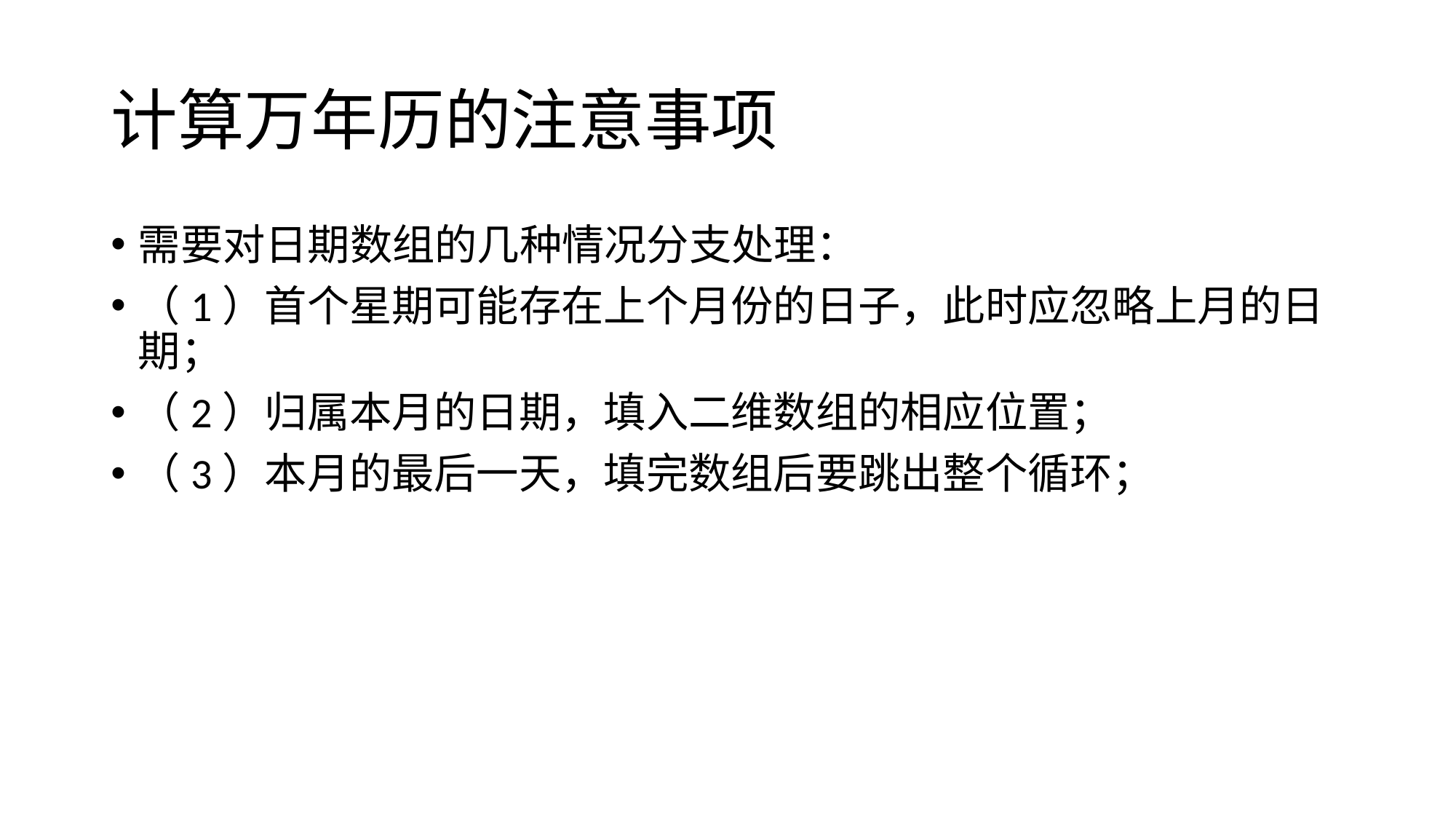

# 计算万年历的注意事项
需要对日期数组的几种情况分支处理：
（1）首个星期可能存在上个月份的日子，此时应忽略上月的日期；
（2）归属本月的日期，填入二维数组的相应位置；
（3）本月的最后一天，填完数组后要跳出整个循环；